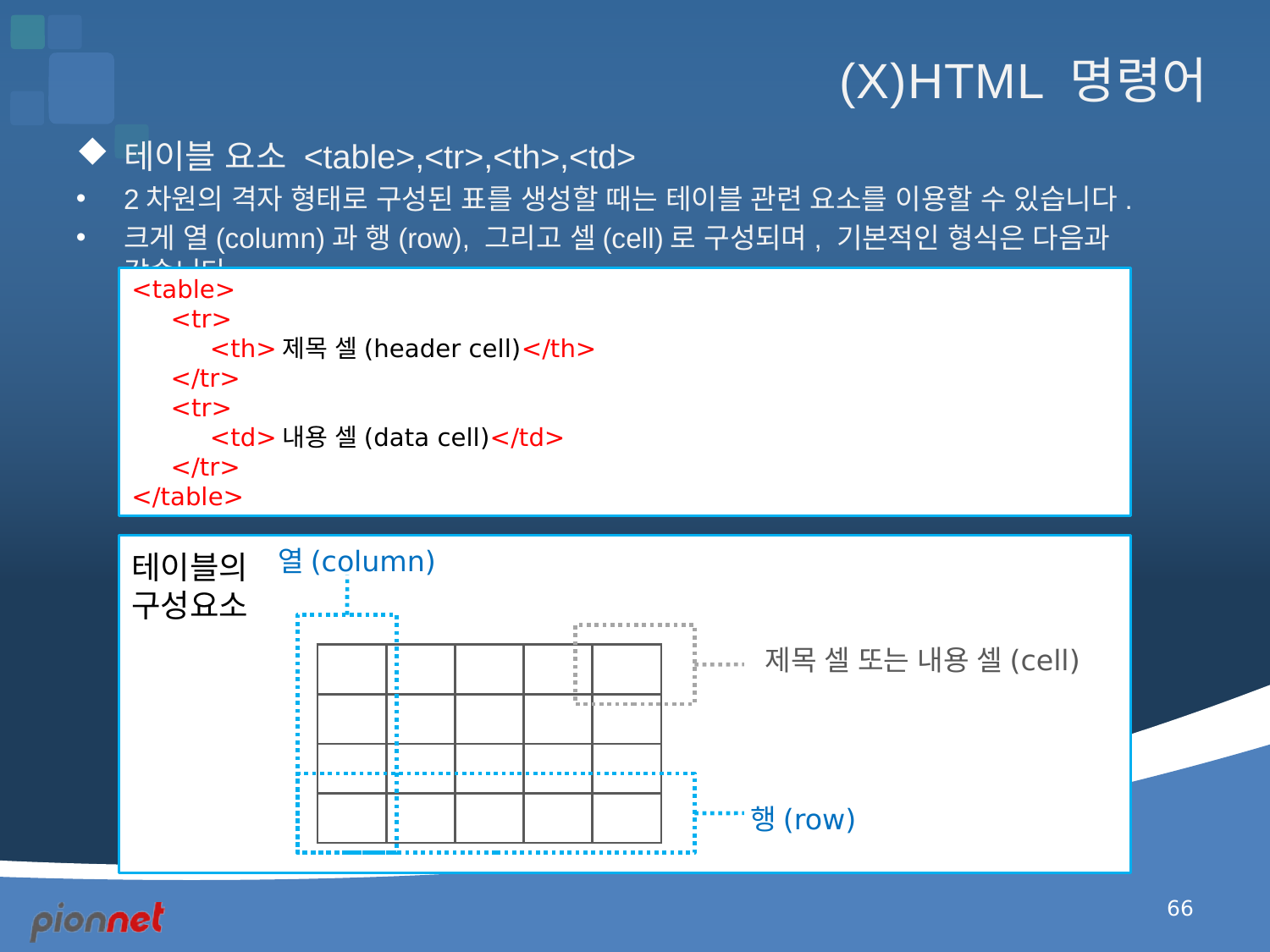

# (X)HTML 명령어
테이블 요소 <table>,<tr>,<th>,<td>
2차원의 격자 형태로 구성된 표를 생성할 때는 테이블 관련 요소를 이용할 수 있습니다.
크게 열(column)과 행(row), 그리고 셀(cell)로 구성되며, 기본적인 형식은 다음과 같습니다.
<table>
     <tr>
          <th>제목 셀(header cell)</th>
     </tr>
     <tr>
          <td>내용 셀(data cell)</td>
     </tr>
</table>
테이블의
구성요소

열(column)

제목 셀 또는 내용 셀(cell)

행(row)
|  |  |  |  |  |
| --- | --- | --- | --- | --- |
|  |  |  |  |  |
|  |  |  |  |  |
|  |  |  |  |  |
66